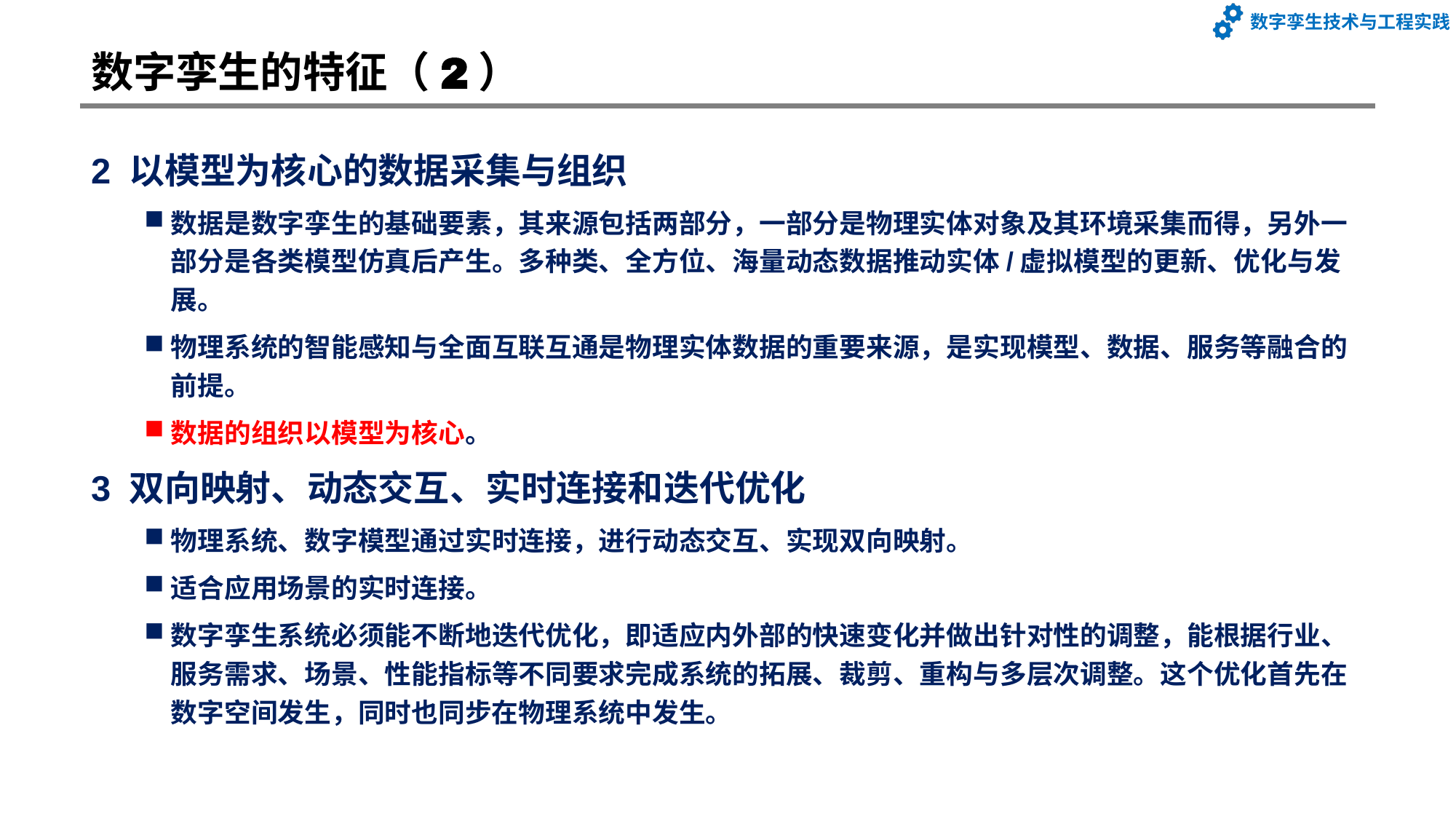

# 数字孪生的特征（2）
2 以模型为核心的数据采集与组织
数据是数字孪生的基础要素，其来源包括两部分，一部分是物理实体对象及其环境采集而得，另外一部分是各类模型仿真后产生。多种类、全方位、海量动态数据推动实体/虚拟模型的更新、优化与发展。
物理系统的智能感知与全面互联互通是物理实体数据的重要来源，是实现模型、数据、服务等融合的前提。
数据的组织以模型为核心。
3 双向映射、动态交互、实时连接和迭代优化
物理系统、数字模型通过实时连接，进行动态交互、实现双向映射。
适合应用场景的实时连接。
数字孪生系统必须能不断地迭代优化，即适应内外部的快速变化并做出针对性的调整，能根据行业、服务需求、场景、性能指标等不同要求完成系统的拓展、裁剪、重构与多层次调整。这个优化首先在数字空间发生，同时也同步在物理系统中发生。